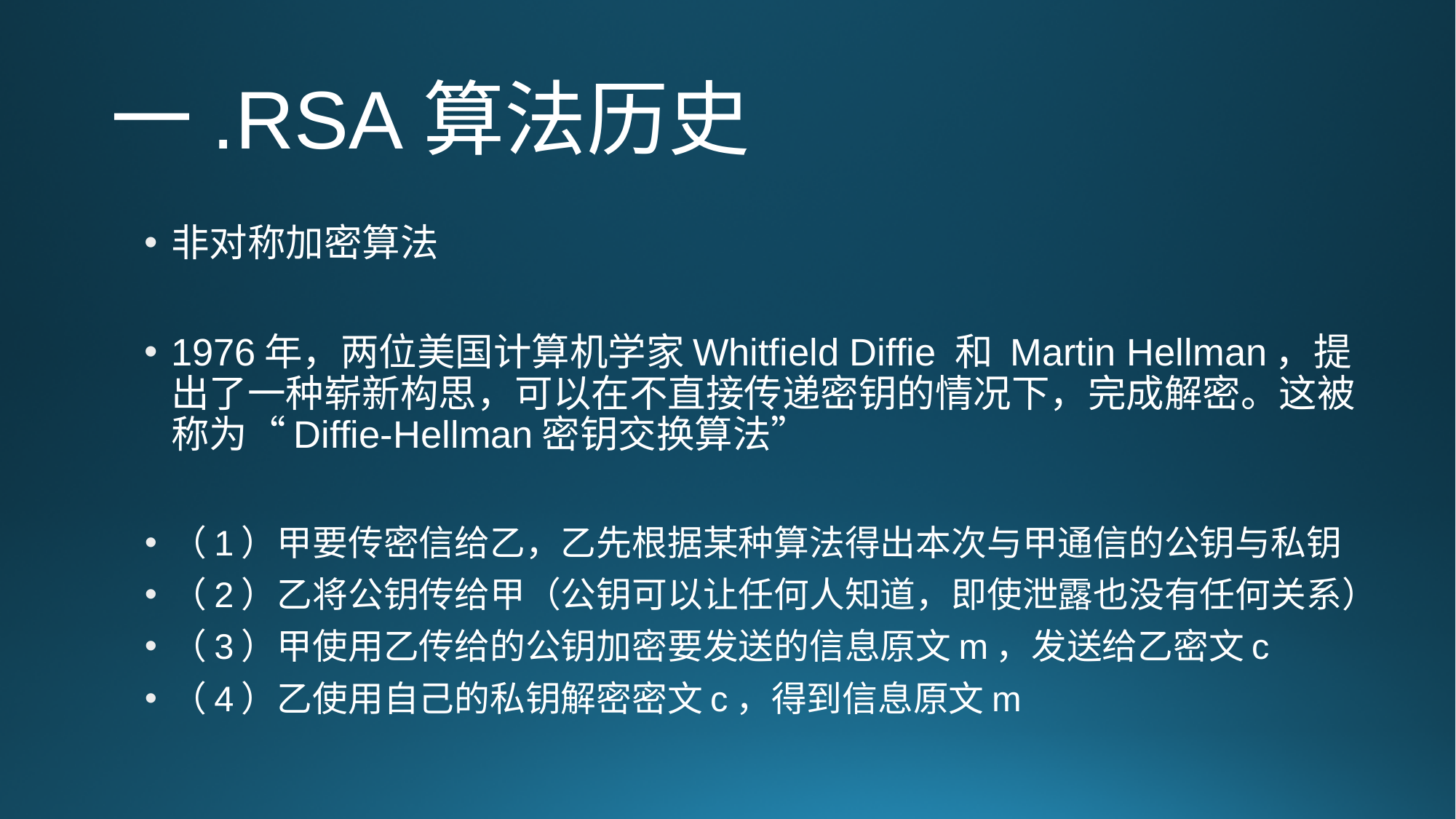

# 一.RSA算法历史
非对称加密算法

1976年，两位美国计算机学家Whitfield Diffie 和 Martin Hellman，提出了一种崭新构思，可以在不直接传递密钥的情况下，完成解密。这被称为“Diffie-Hellman密钥交换算法”

（1）甲要传密信给乙，乙先根据某种算法得出本次与甲通信的公钥与私钥
（2）乙将公钥传给甲（公钥可以让任何人知道，即使泄露也没有任何关系）
（3）甲使用乙传给的公钥加密要发送的信息原文m，发送给乙密文c
（4）乙使用自己的私钥解密密文c，得到信息原文m